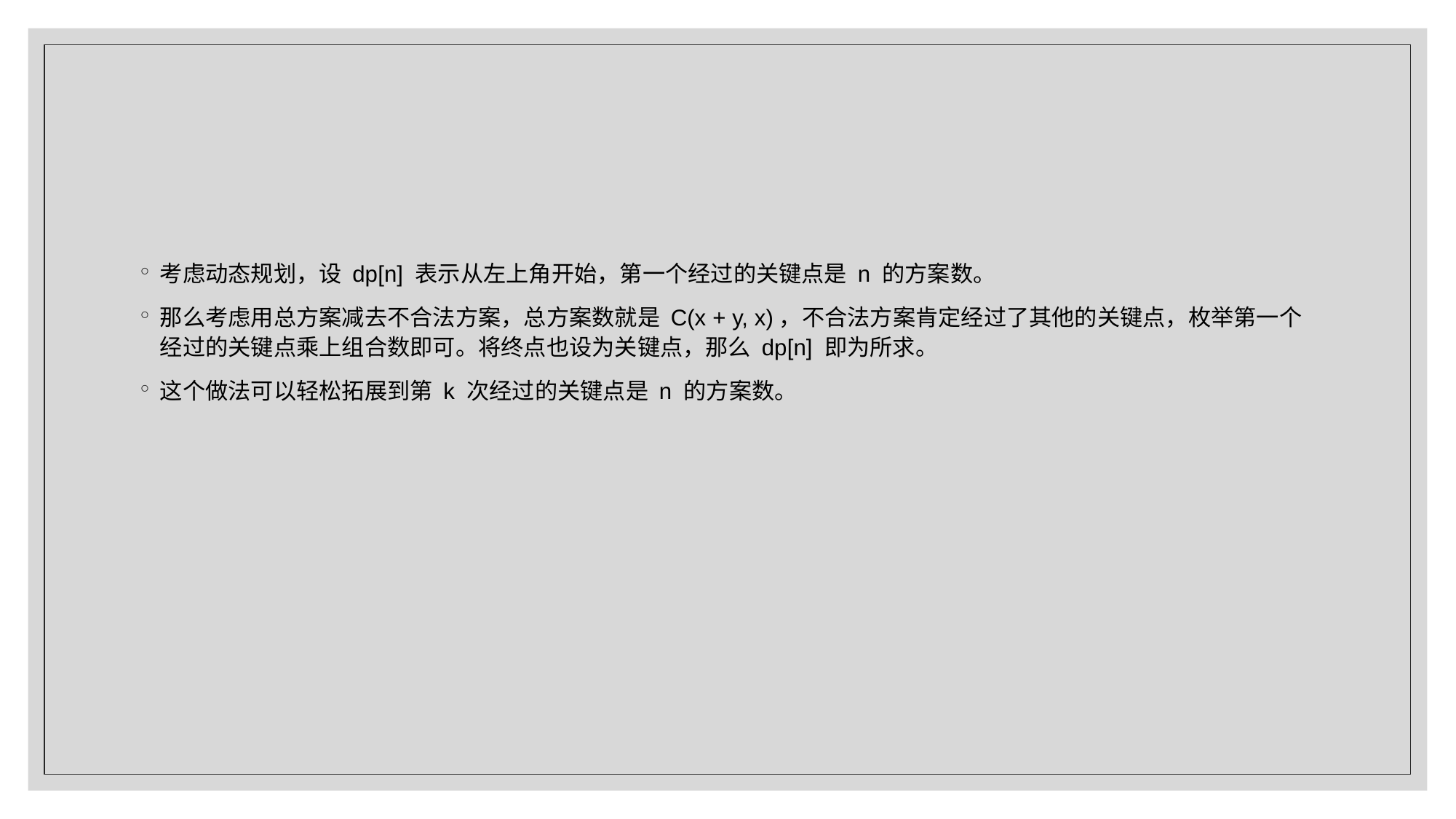

#
考虑动态规划，设 dp[n] 表示从左上角开始，第一个经过的关键点是 n 的方案数。
那么考虑用总方案减去不合法方案，总方案数就是 C(x + y, x)，不合法方案肯定经过了其他的关键点，枚举第一个经过的关键点乘上组合数即可。将终点也设为关键点，那么 dp[n] 即为所求。
这个做法可以轻松拓展到第 k 次经过的关键点是 n 的方案数。